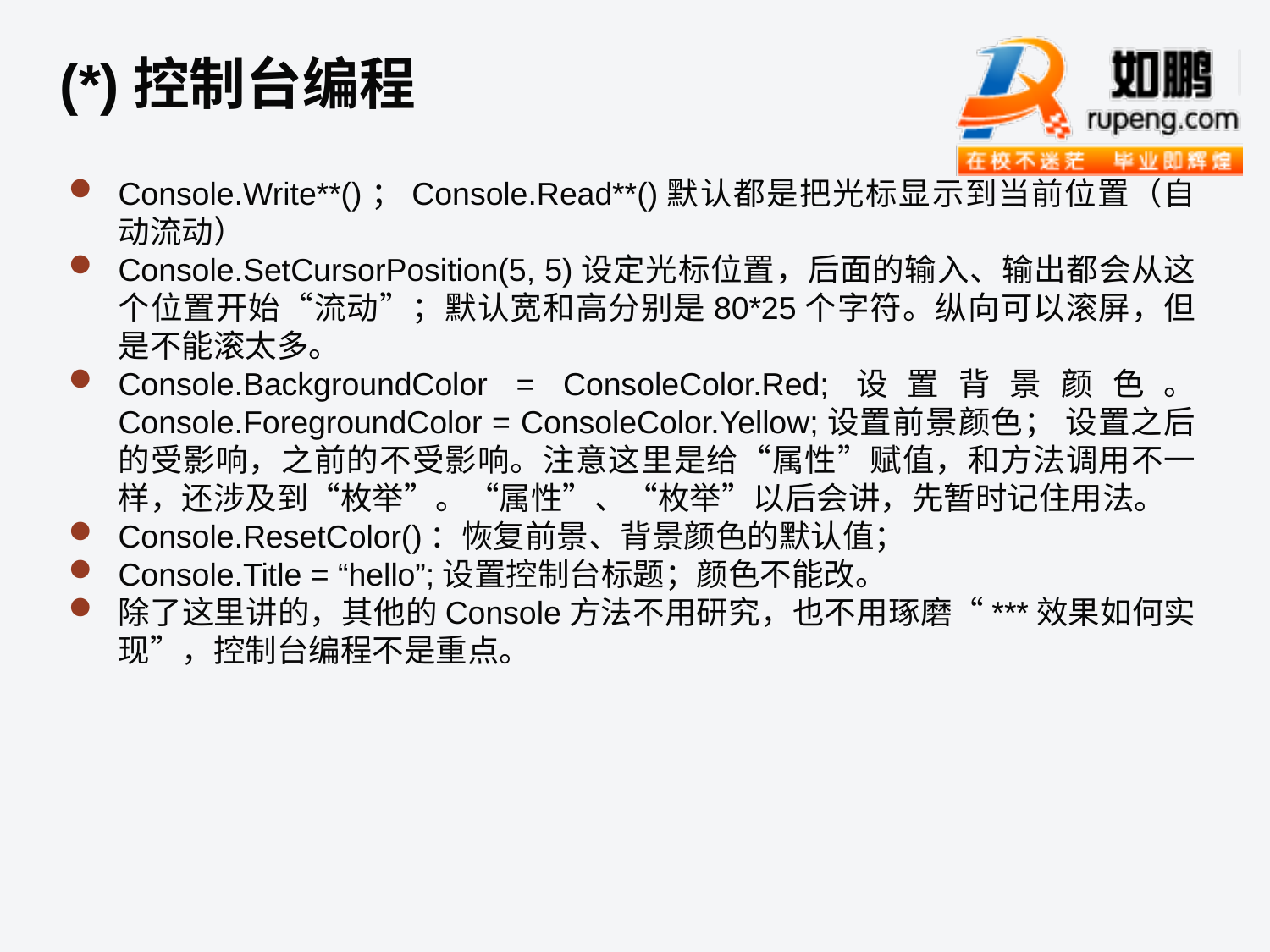

# (*)控制台编程
Console.Write**()；Console.Read**()默认都是把光标显示到当前位置（自动流动）
Console.SetCursorPosition(5, 5)设定光标位置，后面的输入、输出都会从这个位置开始“流动”；默认宽和高分别是80*25个字符。纵向可以滚屏，但是不能滚太多。
Console.BackgroundColor = ConsoleColor.Red;设置背景颜色。 Console.ForegroundColor = ConsoleColor.Yellow;设置前景颜色； 设置之后的受影响，之前的不受影响。注意这里是给“属性”赋值，和方法调用不一样，还涉及到“枚举”。“属性”、“枚举”以后会讲，先暂时记住用法。
Console.ResetColor()：恢复前景、背景颜色的默认值；
Console.Title = “hello”;设置控制台标题；颜色不能改。
除了这里讲的，其他的Console方法不用研究，也不用琢磨“***效果如何实现”，控制台编程不是重点。